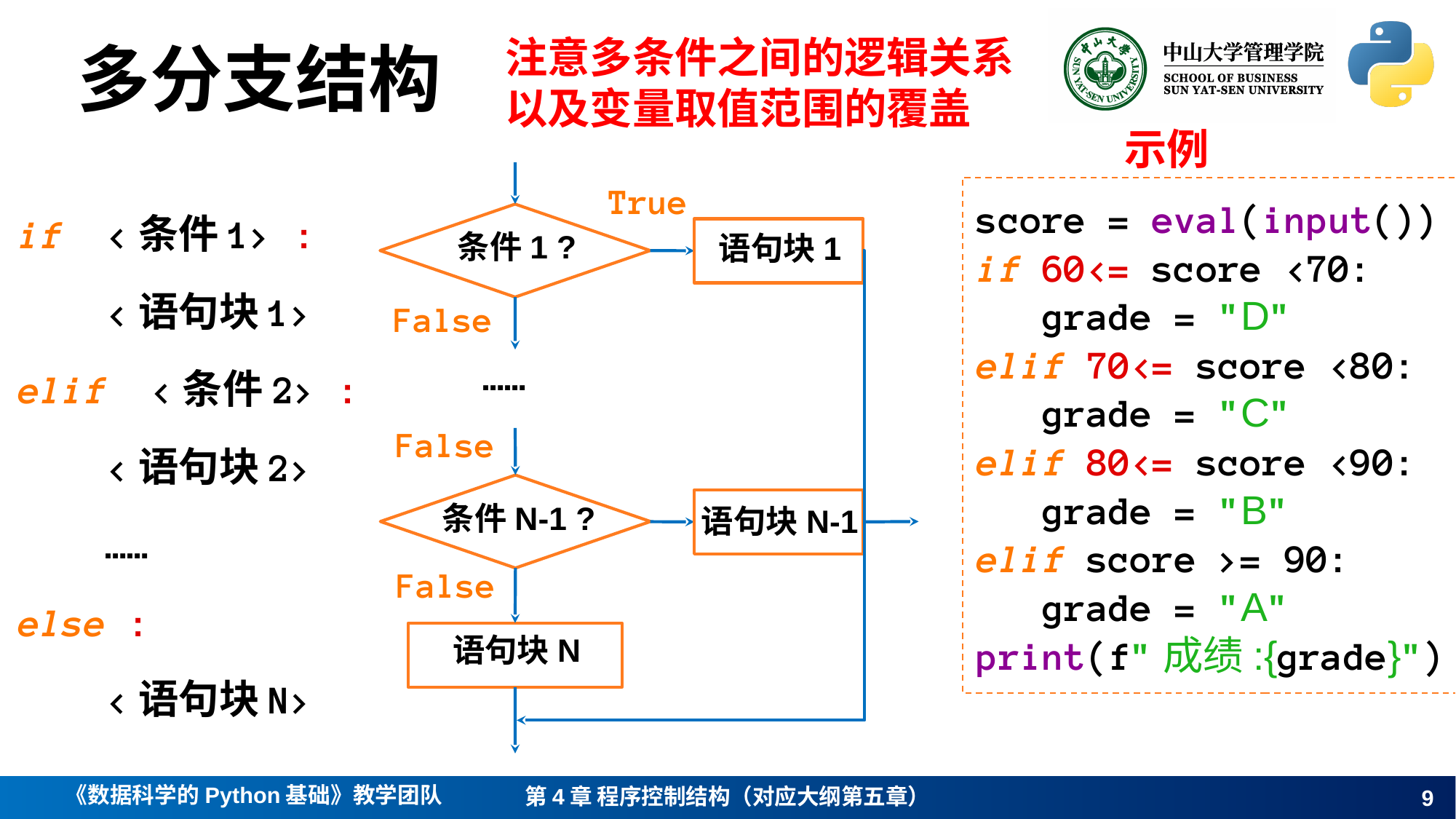

多分支结构
注意多条件之间的逻辑关系
以及变量取值范围的覆盖
示例
if  <条件1> :
    <语句块1>
elif  <条件2> :
    <语句块2>
    ……
else :
    <语句块N>
True
score = eval(input())
if 60<= score <70:
   grade = "D"
elif 70<= score <80:
   grade = "C"
elif 80<= score <90:
   grade = "B"
elif score >= 90:
   grade = "A"
print(f"成绩:{grade}")

语句块1
条件1 ?
False
……
False

语句块N-1
条件N-1 ?
False

语句块N
9